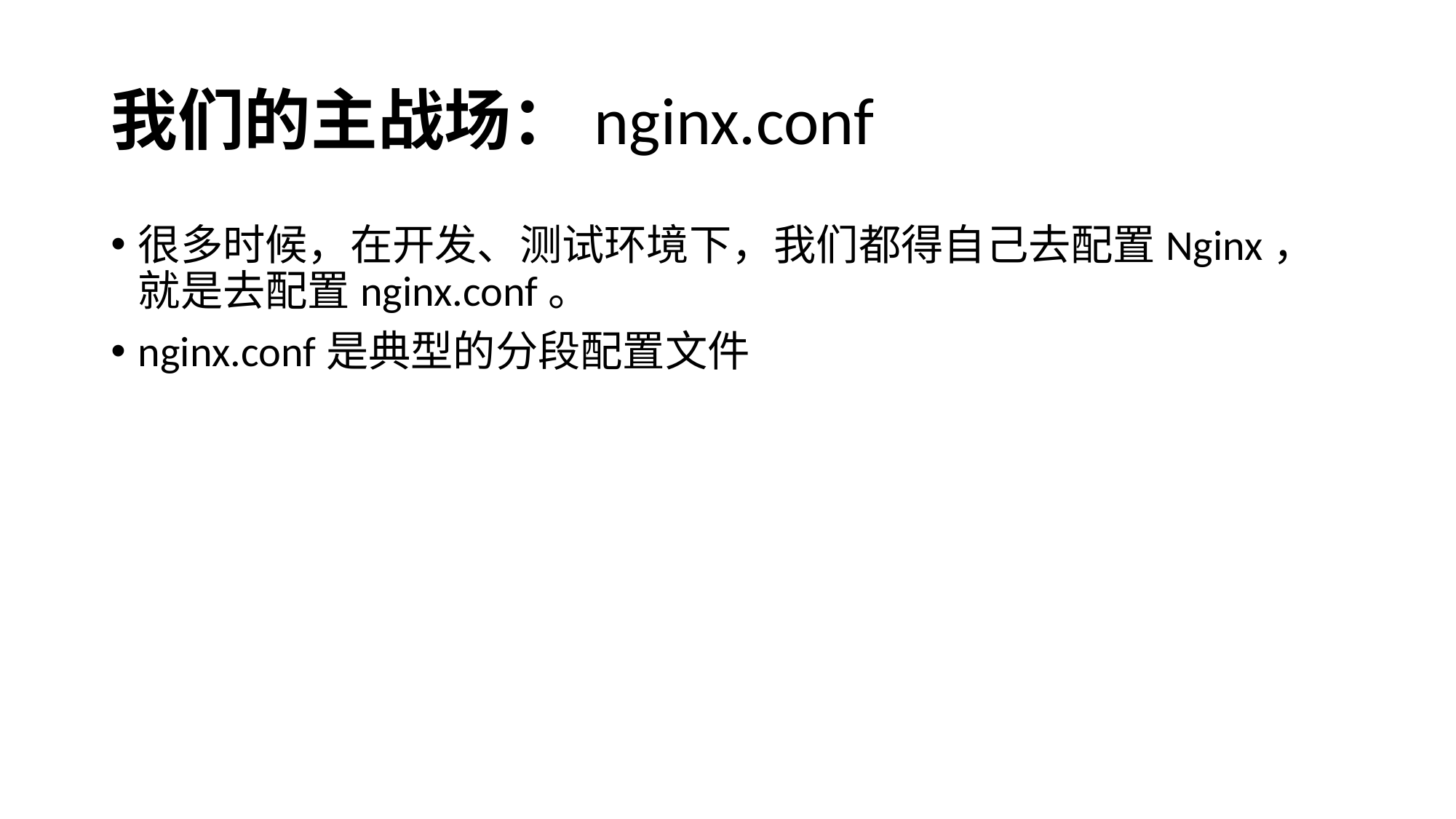

# 我们的主战场：nginx.conf
很多时候，在开发、测试环境下，我们都得自己去配置Nginx，就是去配置nginx.conf。
nginx.conf是典型的分段配置文件